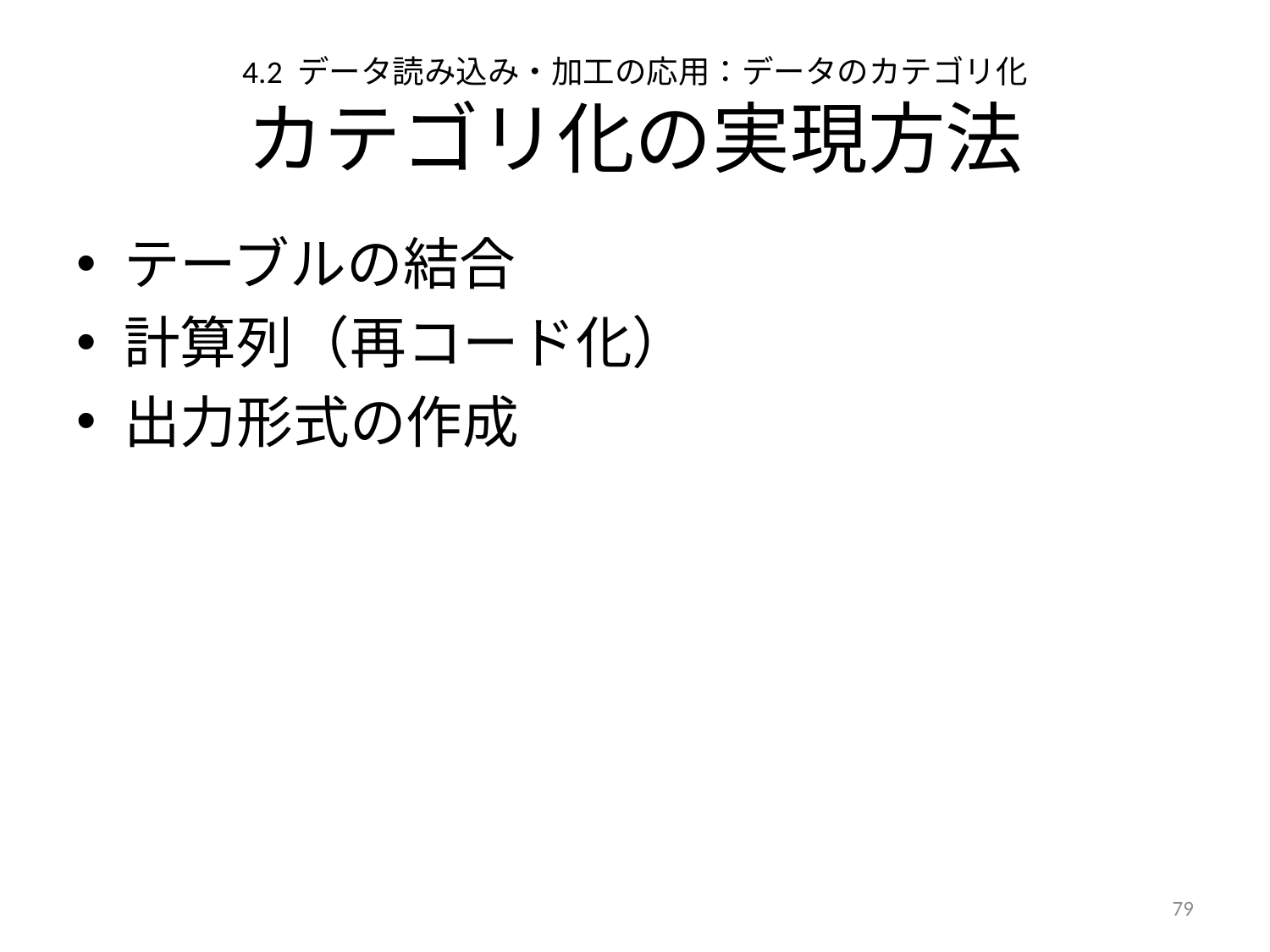

# 4.2 データ読み込み・加工の応用：データのカテゴリ化 カテゴリ化の実現方法
テーブルの結合
計算列（再コード化）
出力形式の作成
79